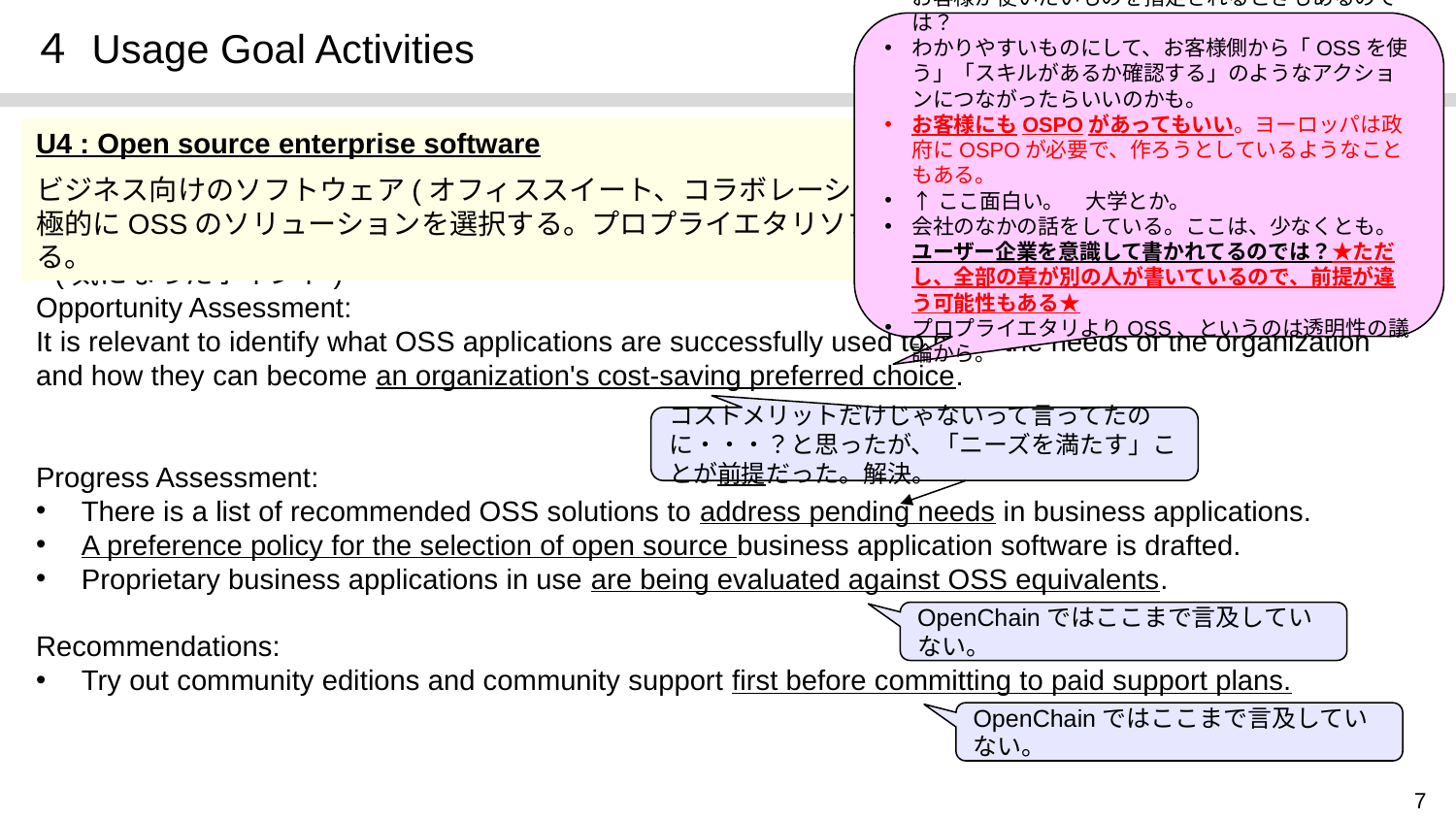

お客様が使いたいものを指定されるときもあるのでは？
わかりやすいものにして、お客様側から「OSSを使う」「スキルがあるか確認する」のようなアクションにつながったらいいのかも。
お客様にもOSPOがあってもいい。ヨーロッパは政府にOSPOが必要で、作ろうとしているようなこともある。
↑ここ面白い。　大学とか。
会社のなかの話をしている。ここは、少なくとも。ユーザー企業を意識して書かれてるのでは？★ただし、全部の章が別の人が書いているので、前提が違う可能性もある★
プロプライエタリよりOSS、というのは透明性の議論から。
# ４ Usage Goal Activities
U4 : Open source enterprise software

ビジネス向けのソフトウェア(オフィススイート、コラボレーション環境、ユーザー管理など)においても積極的にOSSのソリューションを選択する。プロプライエタリソフトウェアよりもOSSを積極的に活用する。
--(気になったポイント)--
Opportunity Assessment:
It is relevant to identify what OSS applications are successfully used to meet the needs of the organization and how they can become an organization's cost-saving preferred choice.

Progress Assessment:
There is a list of recommended OSS solutions to address pending needs in business applications.
A preference policy for the selection of open source business application software is drafted.
Proprietary business applications in use are being evaluated against OSS equivalents.

Recommendations:
Try out community editions and community support first before committing to paid support plans.
コストメリットだけじゃないって言ってたのに・・・？と思ったが、「ニーズを満たす」ことが前提だった。解決。
OpenChainではここまで言及していない。
OpenChainではここまで言及していない。